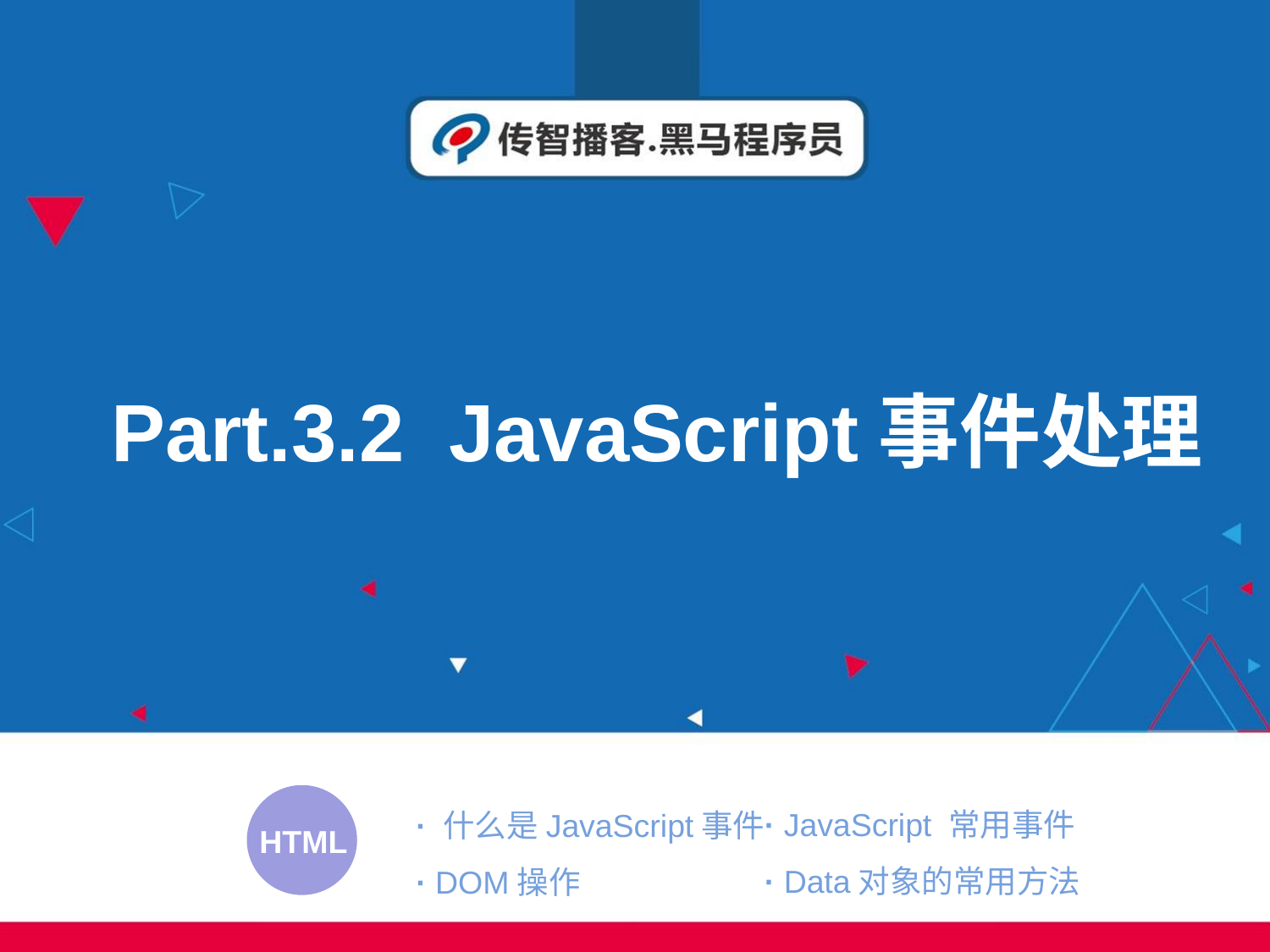

# Part.3.2  JavaScript事件处理
· JavaScript 常用事件
· Data对象的常用方法
· 什么是JavaScript事件
· DOM操作

 HTML